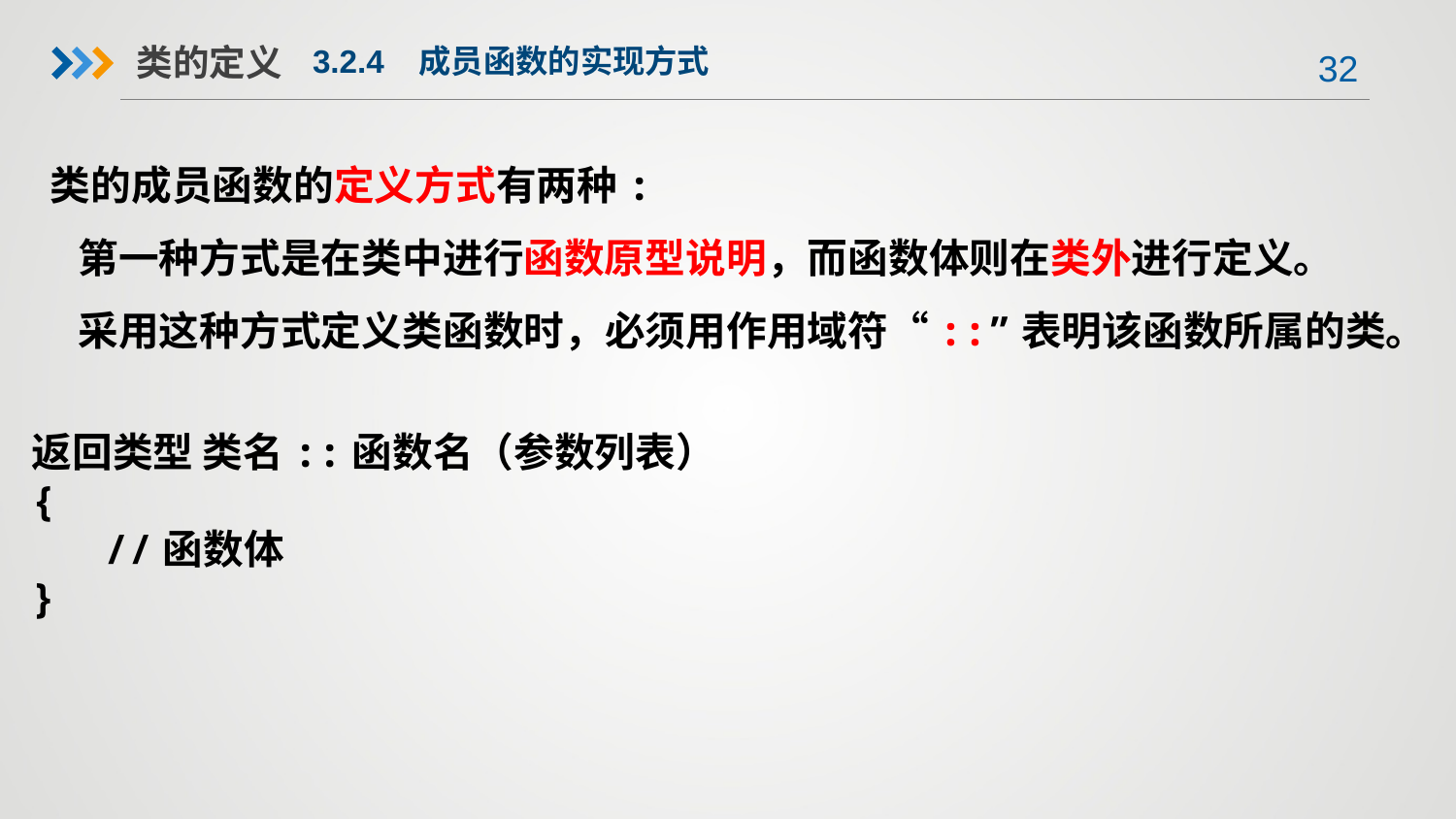

类的定义
3.2.4   成员函数的实现方式
 类的成员函数的定义方式有两种:
    第一种方式是在类中进行函数原型说明，而函数体则在类外进行定义。
    采用这种方式定义类函数时，必须用作用域符“::”表明该函数所属的类。

返回类型 类名::函数名（参数列表）
{
   //函数体
}